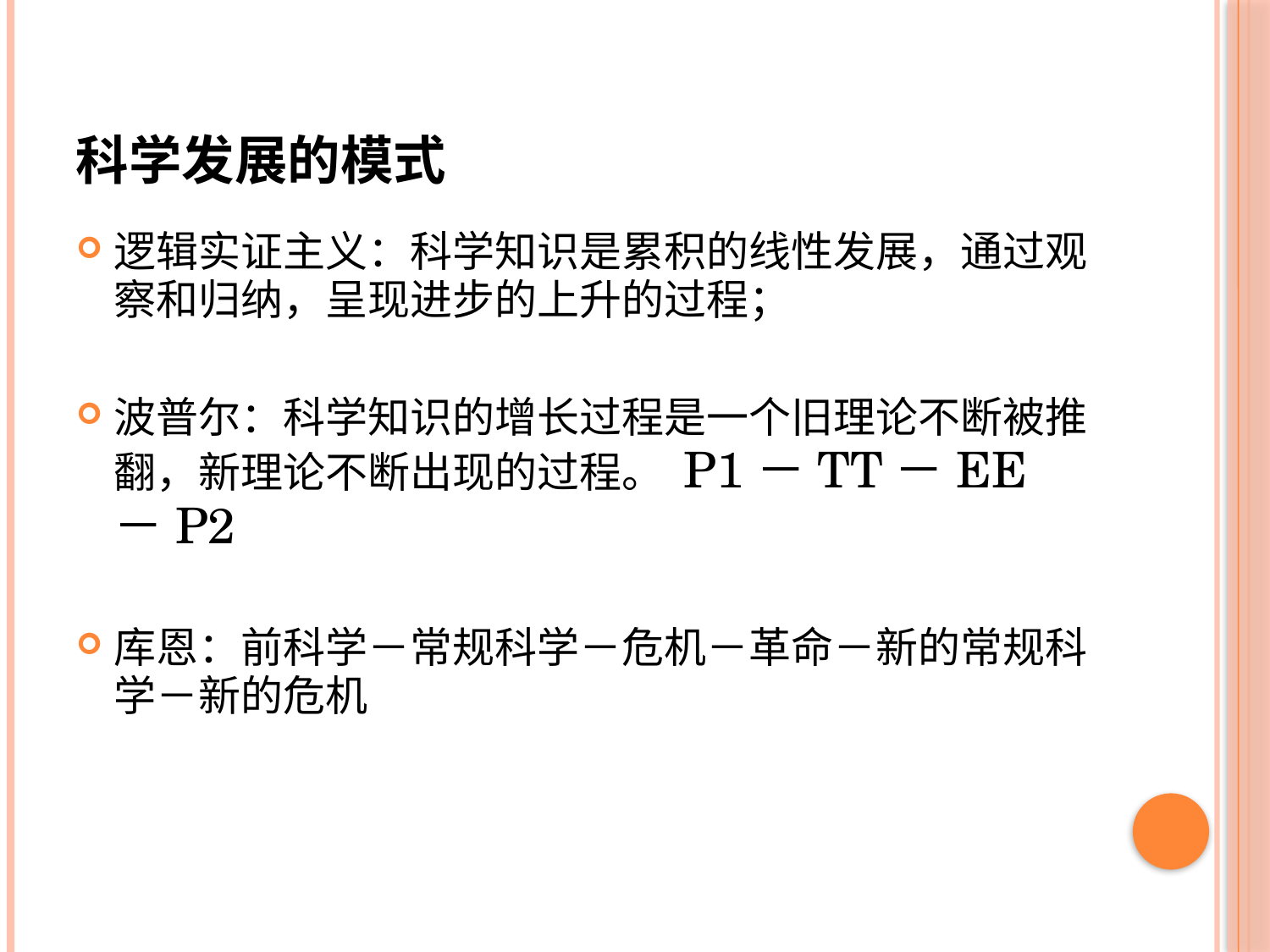

# 科学发展的模式
逻辑实证主义：科学知识是累积的线性发展，通过观察和归纳，呈现进步的上升的过程；

波普尔：科学知识的增长过程是一个旧理论不断被推翻，新理论不断出现的过程。 P1－TT－EE－P2

库恩：前科学－常规科学－危机－革命－新的常规科学－新的危机